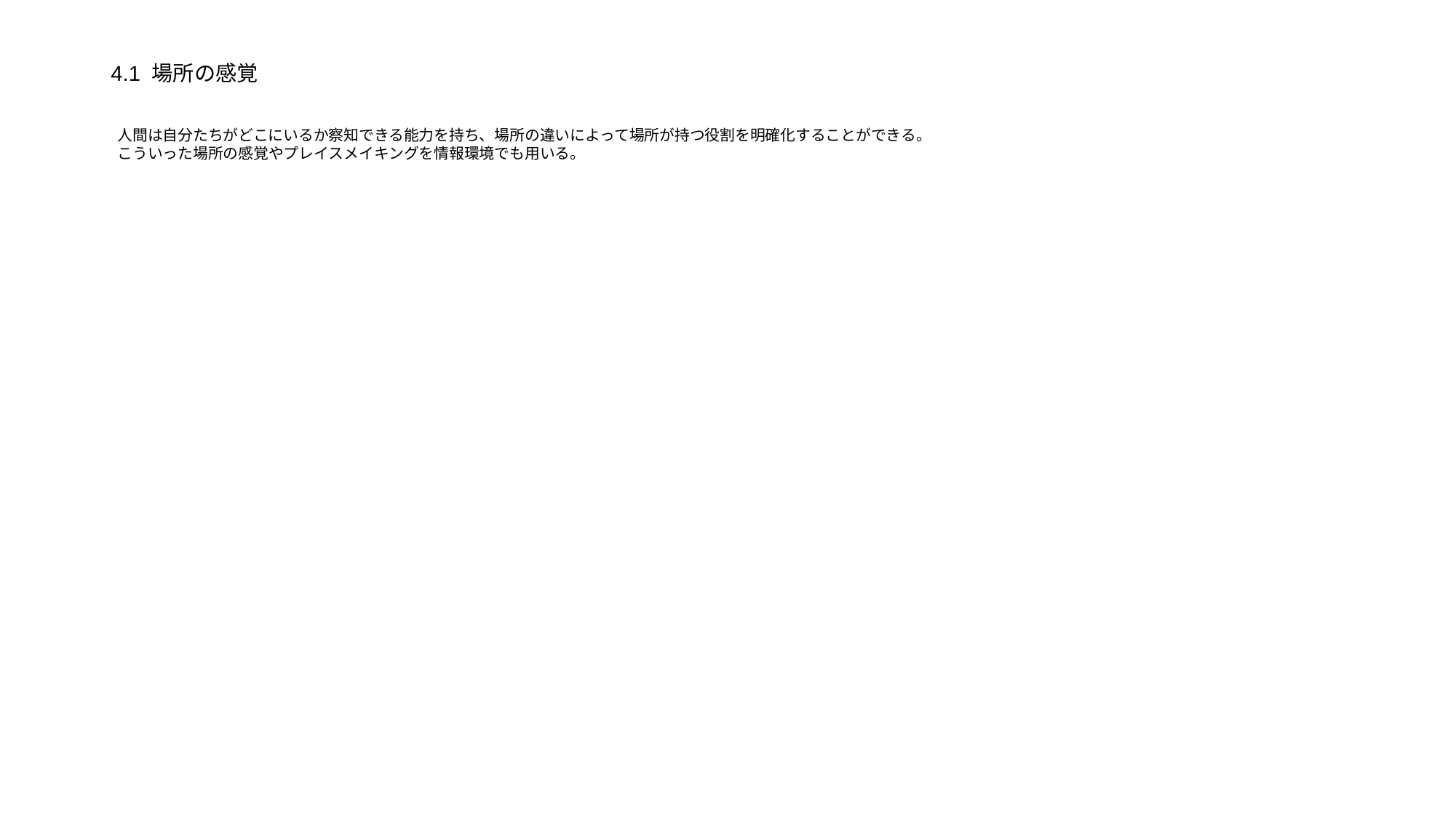

# 4.1 場所の感覚
人間は自分たちがどこにいるか察知できる能力を持ち、場所の違いによって場所が持つ役割を明確化することができる。
こういった場所の感覚やプレイスメイキングを情報環境でも用いる。